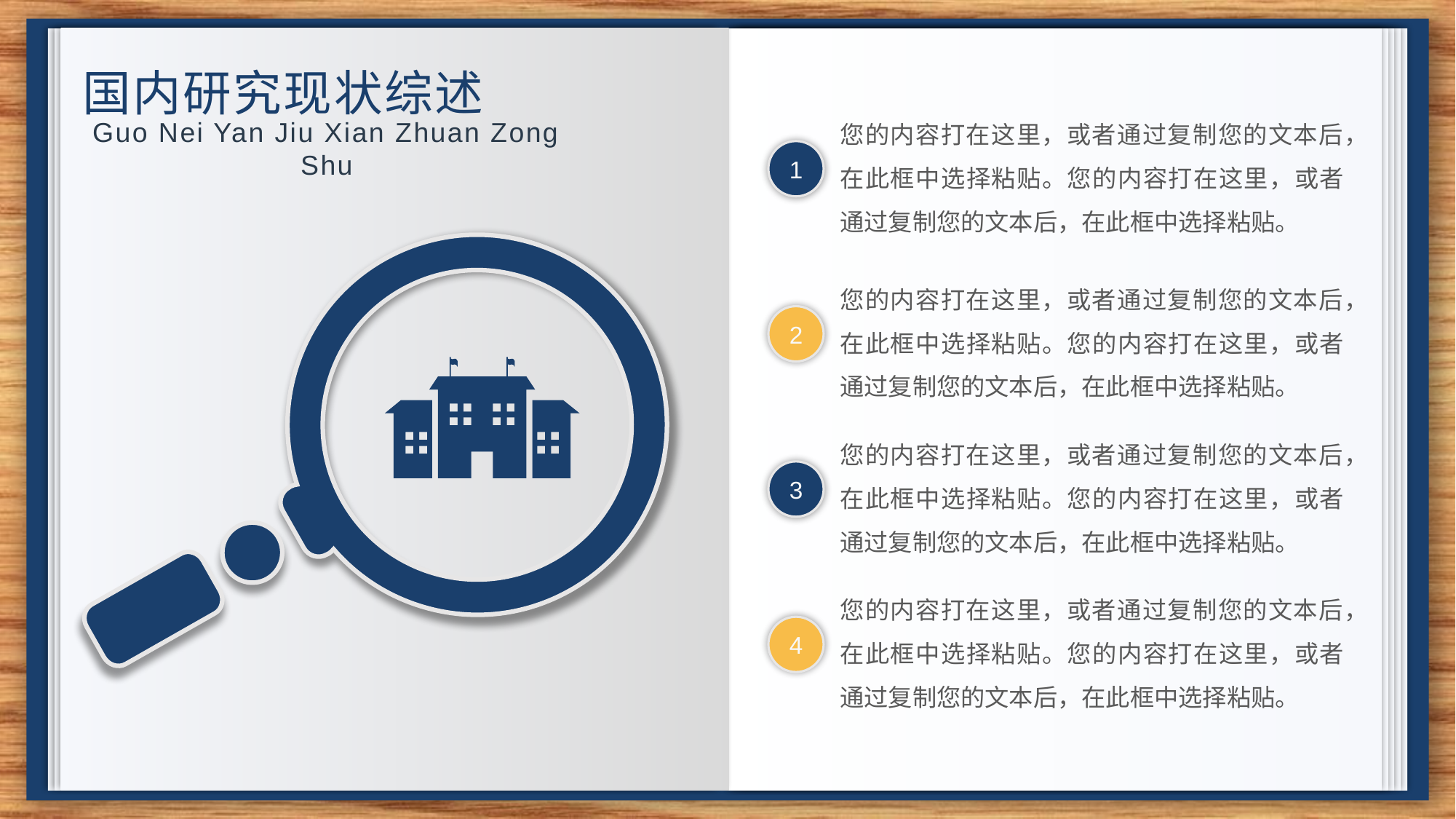

国内研究现状综述
您的内容打在这里，或者通过复制您的文本后，在此框中选择粘贴。您的内容打在这里，或者通过复制您的文本后，在此框中选择粘贴。
Guo Nei Yan Jiu Xian Zhuan Zong Shu
1

您的内容打在这里，或者通过复制您的文本后，在此框中选择粘贴。您的内容打在这里，或者通过复制您的文本后，在此框中选择粘贴。
2

您的内容打在这里，或者通过复制您的文本后，在此框中选择粘贴。您的内容打在这里，或者通过复制您的文本后，在此框中选择粘贴。
3
您的内容打在这里，或者通过复制您的文本后，在此框中选择粘贴。您的内容打在这里，或者通过复制您的文本后，在此框中选择粘贴。
4